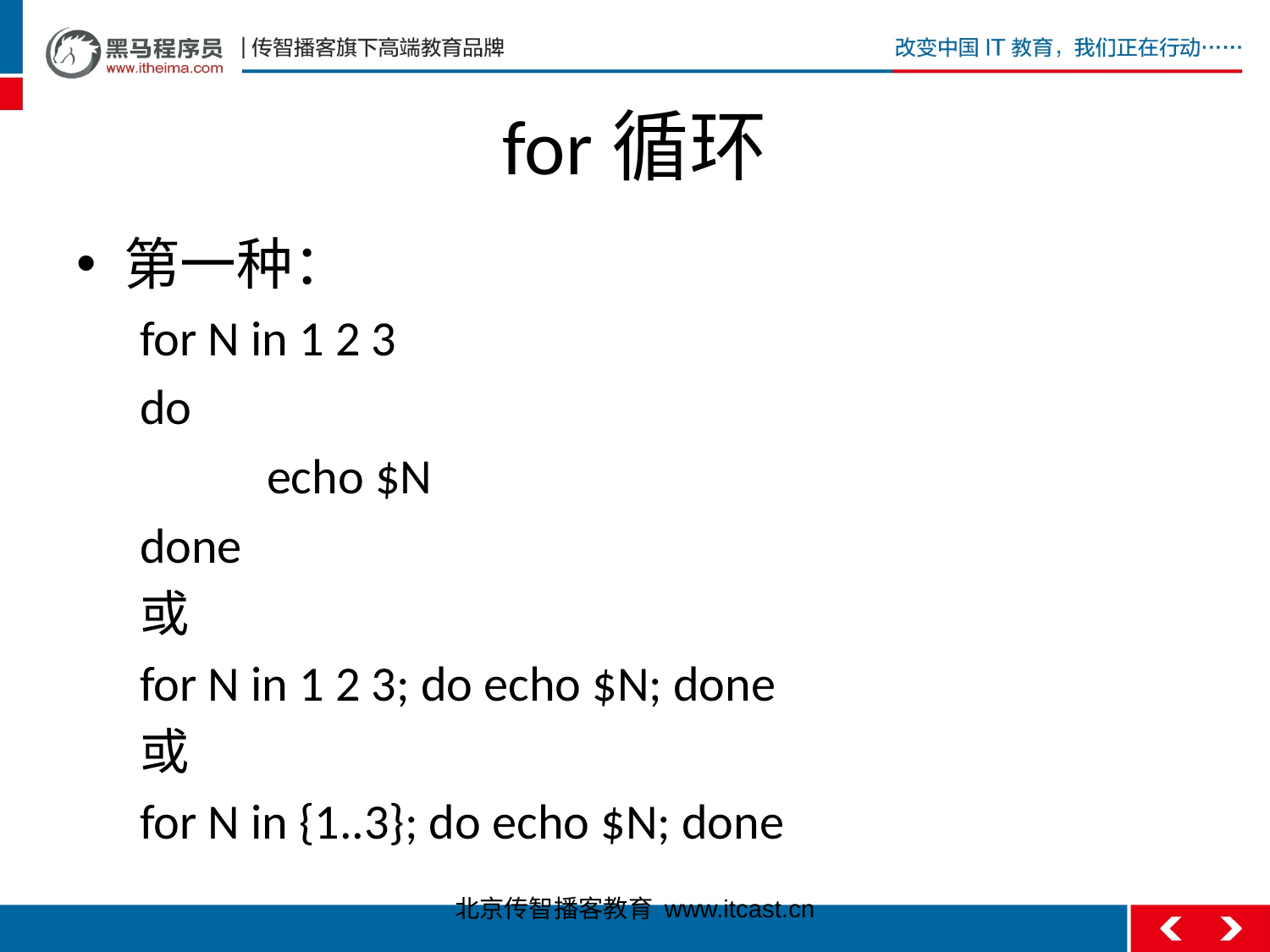

# for循环
第一种：
for N in 1 2 3
do
	echo $N
done
或
for N in 1 2 3; do echo $N; done
或
for N in {1..3}; do echo $N; done
北京传智播客教育 www.itcast.cn